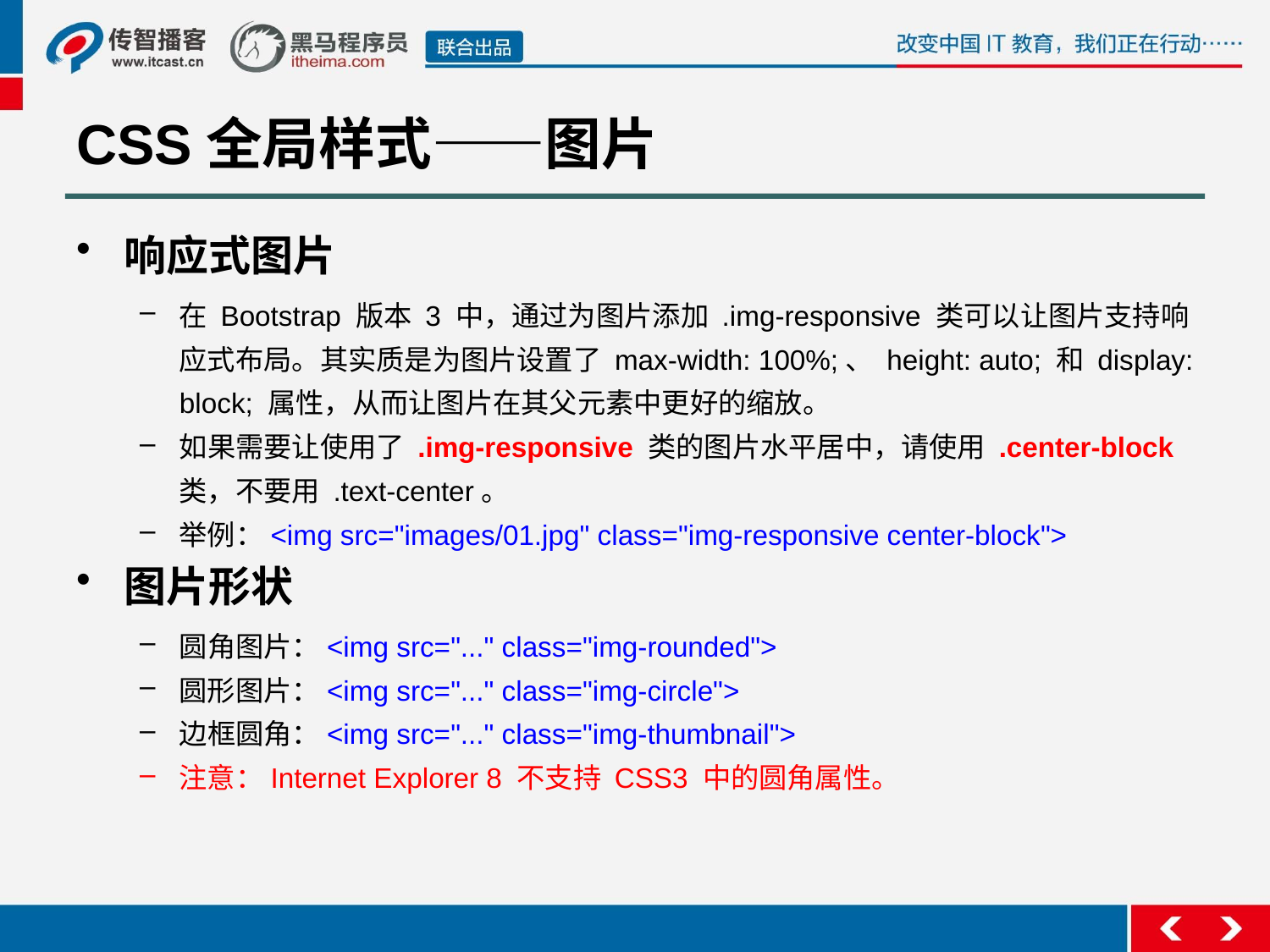

# CSS全局样式——图片
响应式图片
在 Bootstrap 版本 3 中，通过为图片添加 .img-responsive 类可以让图片支持响应式布局。其实质是为图片设置了 max-width: 100%;、 height: auto; 和 display: block; 属性，从而让图片在其父元素中更好的缩放。
如果需要让使用了 .img-responsive 类的图片水平居中，请使用 .center-block 类，不要用 .text-center。
举例：<img src="images/01.jpg" class="img-responsive center-block">
图片形状
圆角图片：<img src="..." class="img-rounded">
圆形图片：<img src="..." class="img-circle">
边框圆角：<img src="..." class="img-thumbnail">
注意：Internet Explorer 8 不支持 CSS3 中的圆角属性。